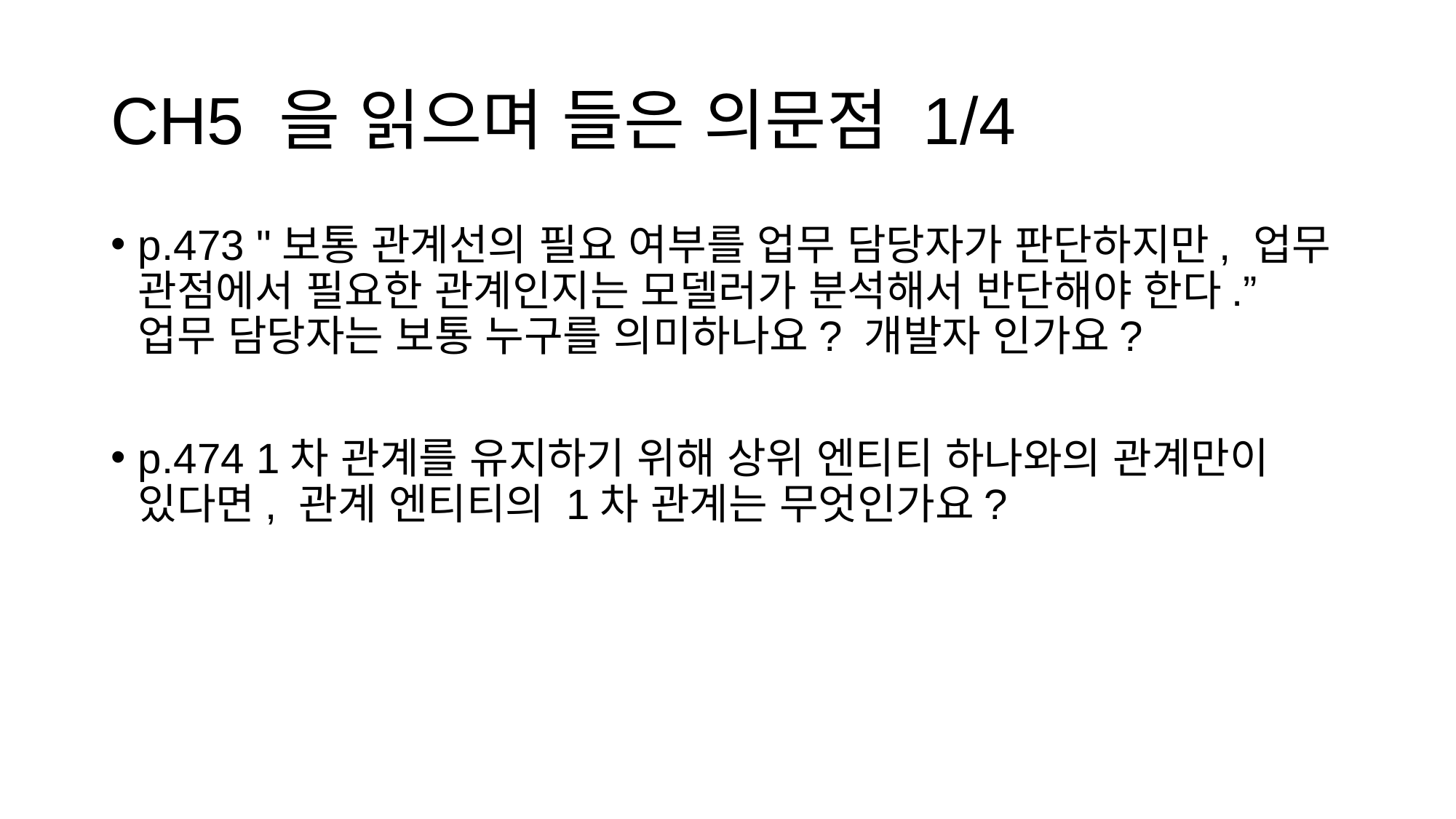

# CH5 을 읽으며 들은 의문점 1/4
p.473 "보통 관계선의 필요 여부를 업무 담당자가 판단하지만, 업무 관점에서 필요한 관계인지는 모델러가 분석해서 반단해야 한다.”
업무 담당자는 보통 누구를 의미하나요? 개발자 인가요?

p.474 1차 관계를 유지하기 위해 상위 엔티티 하나와의 관계만이 있다면, 관계 엔티티의 1차 관계는 무엇인가요?